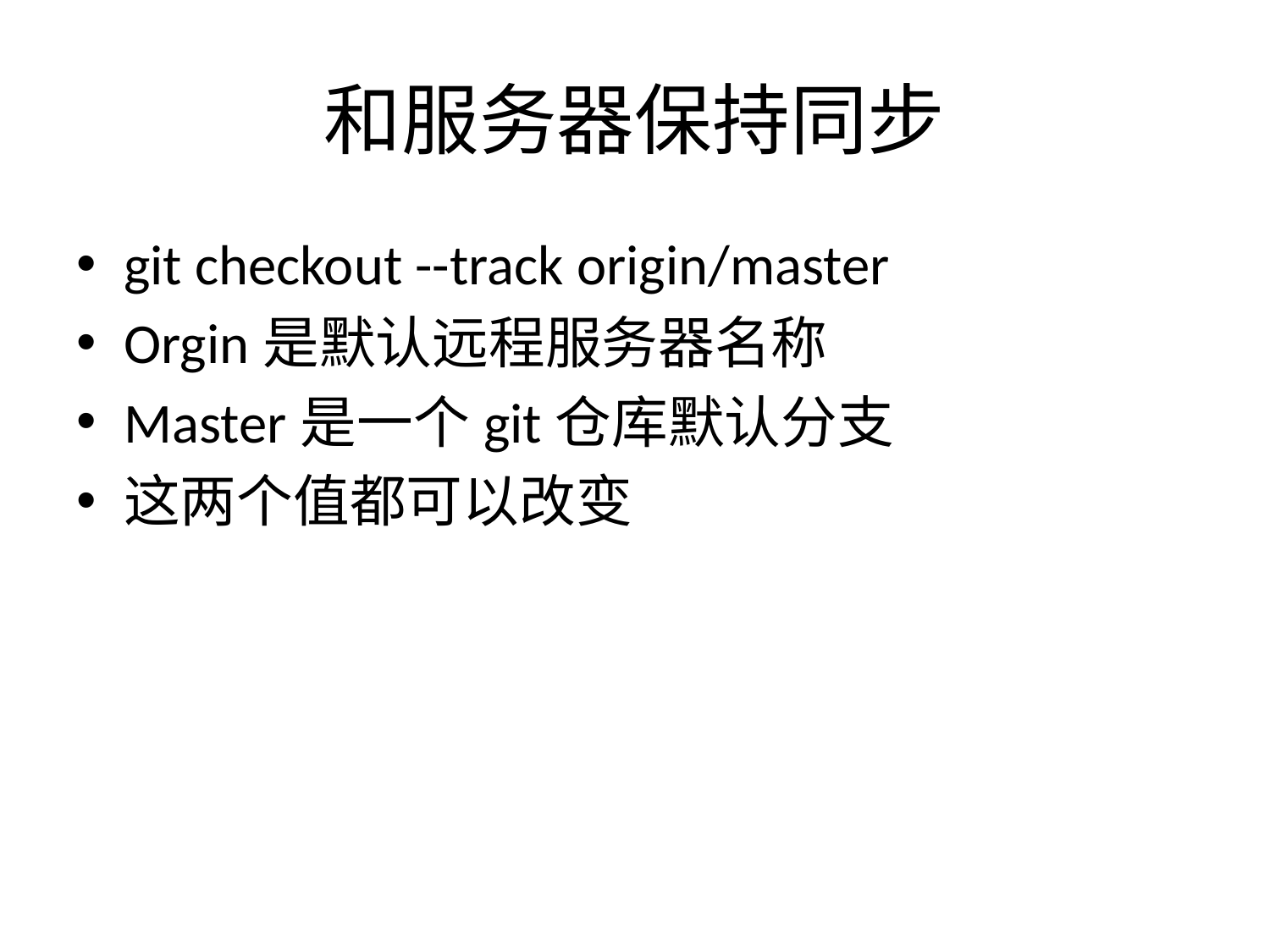

# 和服务器保持同步
git checkout --track origin/master
Orgin是默认远程服务器名称
Master是一个git仓库默认分支
这两个值都可以改变